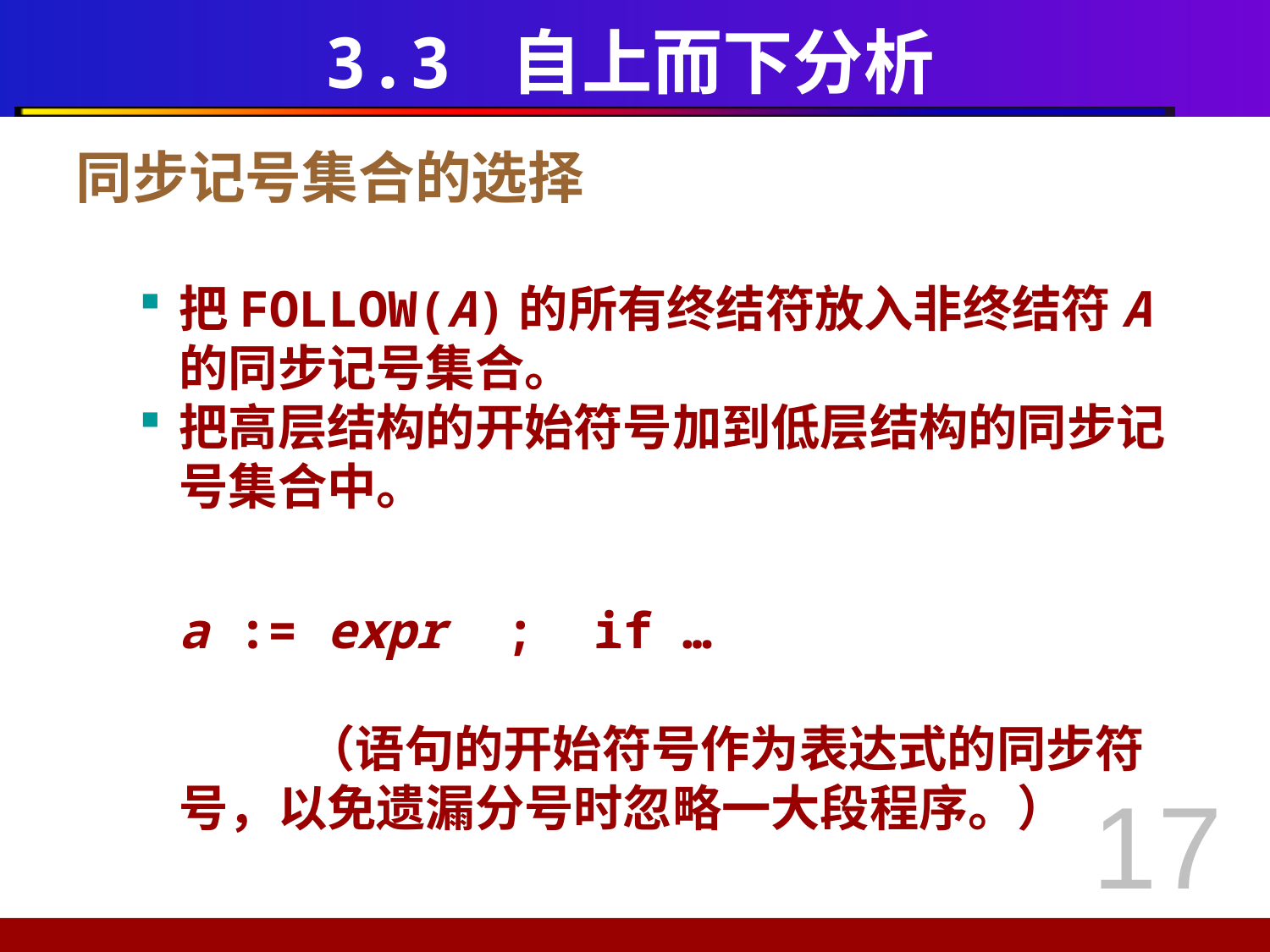

# 3.3 自上而下分析
同步记号集合的选择

把FOLLOW(A)的所有终结符放入非终结符A的同步记号集合。
把高层结构的开始符号加到低层结构的同步记号集合中。

	a := expr  ;  if …

		（语句的开始符号作为表达式的同步符号，以免遗漏分号时忽略一大段程序。）

17